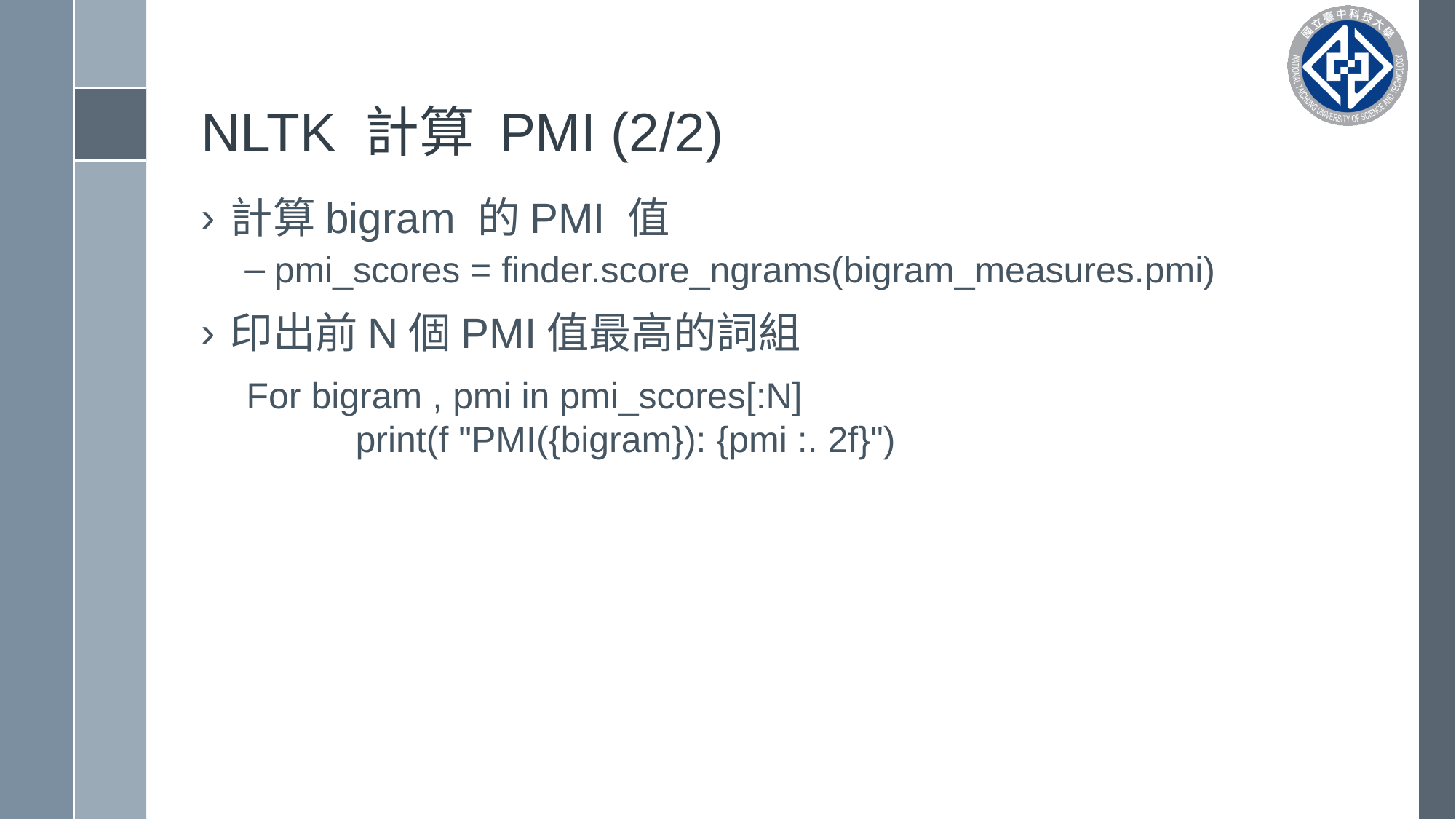

# NLTK 計算 PMI (2/2)
計算bigram 的PMI 值
pmi_scores = finder.score_ngrams(bigram_measures.pmi)
印出前N個PMI值最高的詞組
For bigram , pmi in pmi_scores[:N]
	print(f "PMI({bigram}): {pmi :. 2f}")